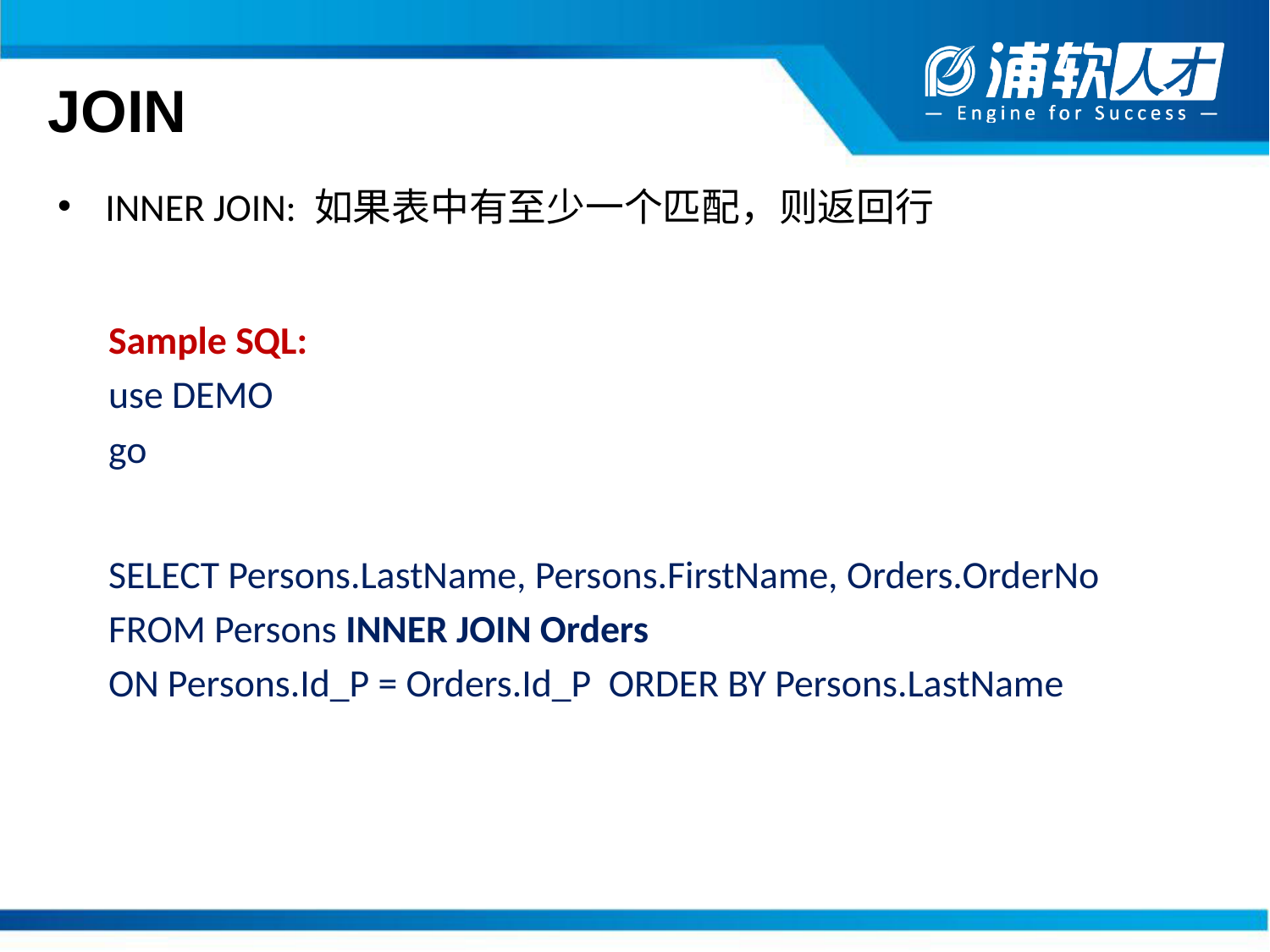

# JOIN
INNER JOIN: 如果表中有至少一个匹配，则返回行

Sample SQL:
use DEMO
go

SELECT Persons.LastName, Persons.FirstName, Orders.OrderNo
FROM Persons INNER JOIN Orders
ON Persons.Id_P = Orders.Id_P  ORDER BY Persons.LastName